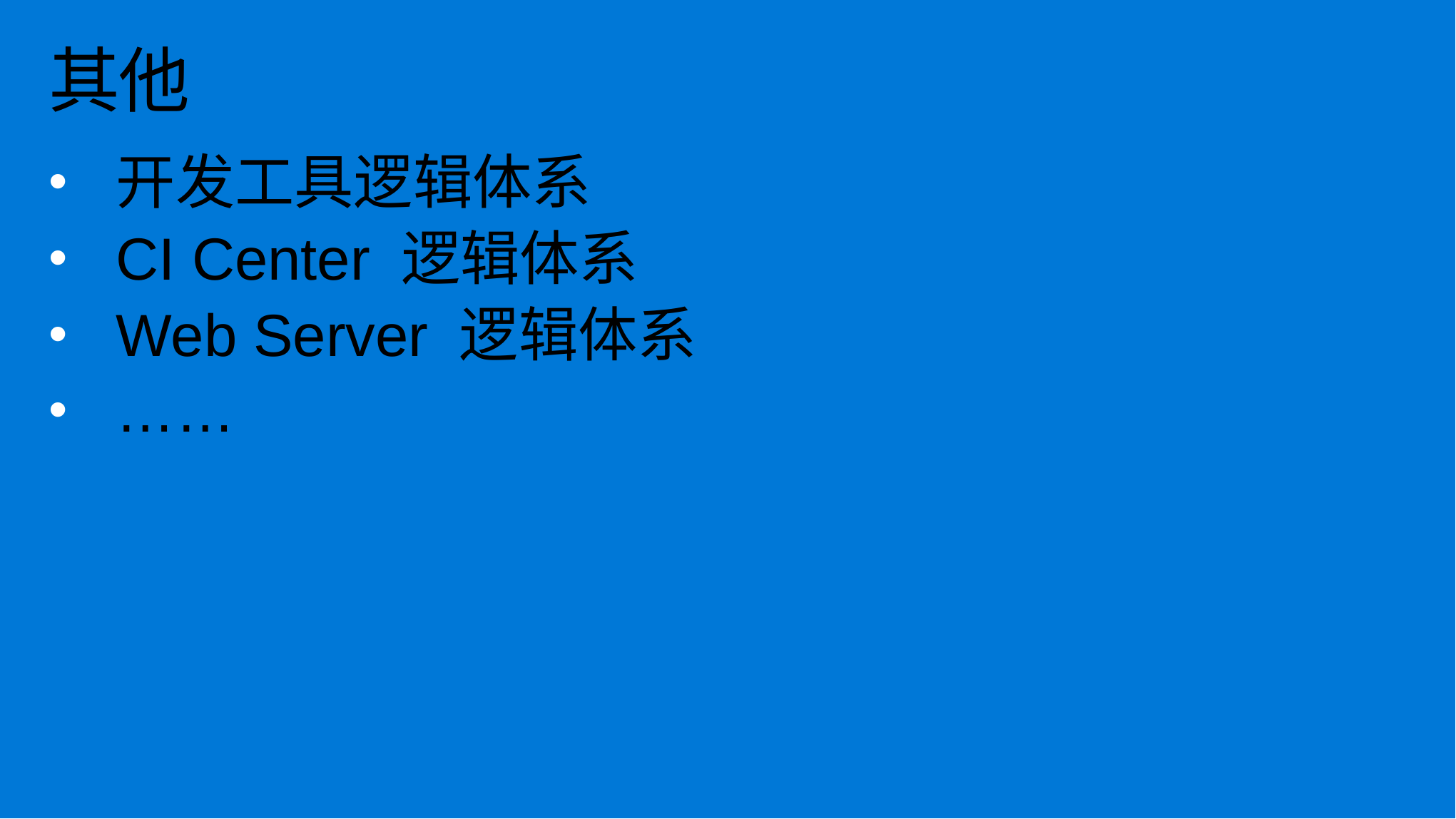

# 其他
开发工具逻辑体系
CI Center 逻辑体系
Web Server 逻辑体系
……